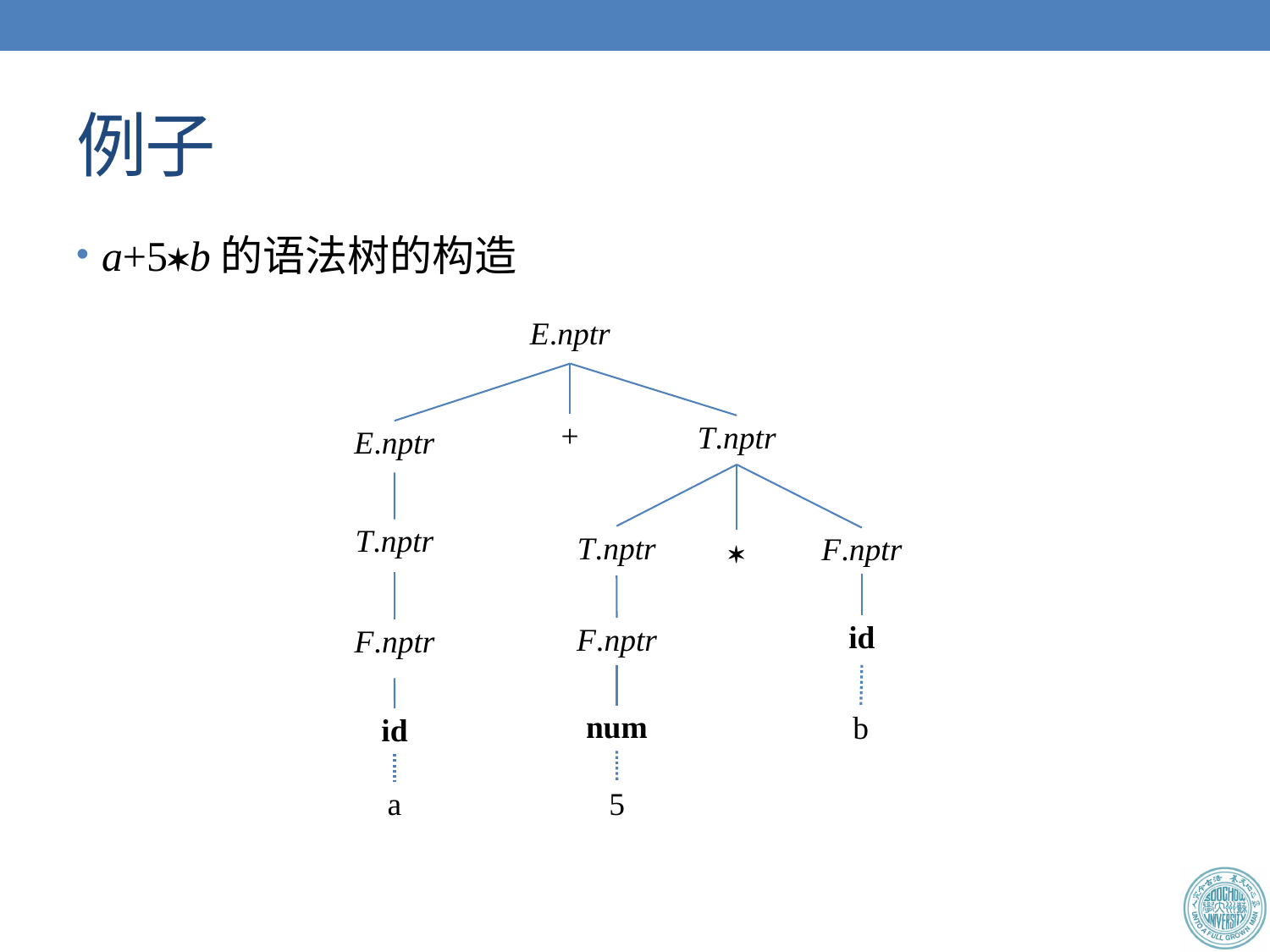

# 例子
a+5∗b的语法树的构造
E.nptr
+
T.nptr
E.nptr
T.nptr
T.nptr
F.nptr
∗
id
F.nptr
F.nptr
num
id
b
a
5